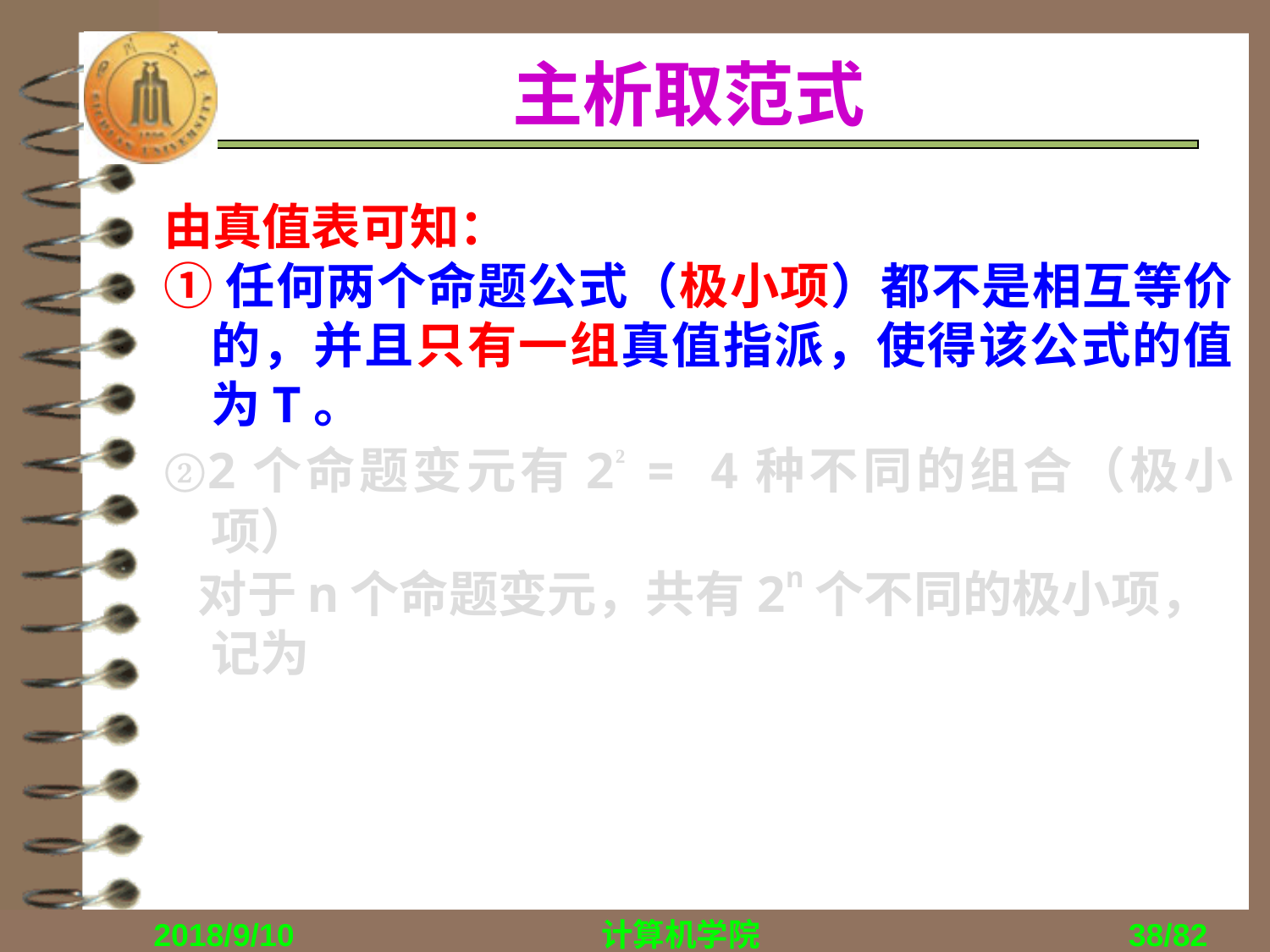

# 主析取范式
由真值表可知：
①任何两个命题公式（极小项）都不是相互等价的，并且只有一组真值指派，使得该公式的值为T。
②2个命题变元有2² = 4种不同的组合（极小项）
  对于n个命题变元，共有2n个不同的极小项，记为
2018/9/10
计算机学院
38/82